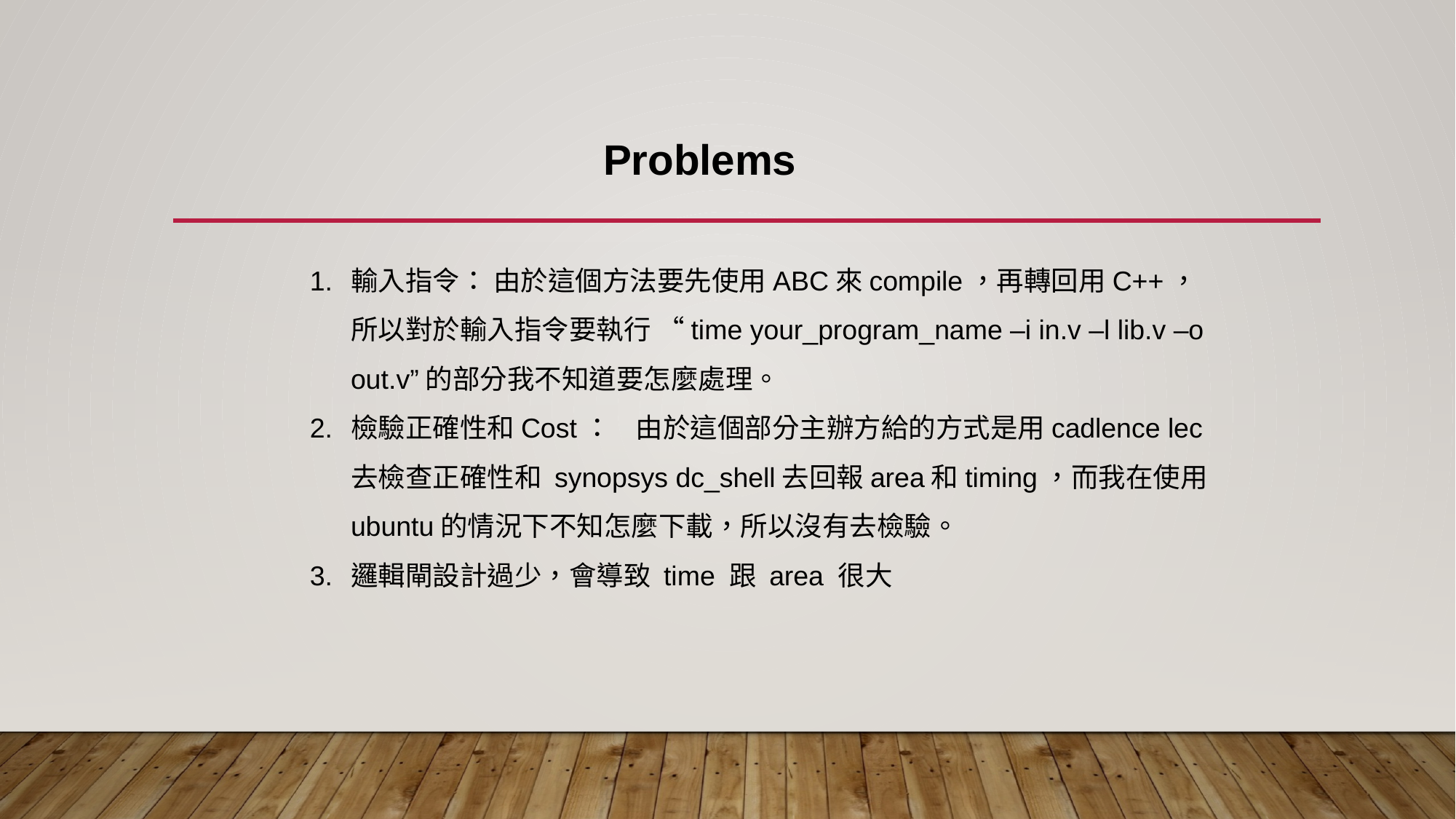

Problems
輸入指令： 由於這個方法要先使用ABC來compile，再轉回用C++，所以對於輸入指令要執行 “time your_program_name –i in.v –l lib.v –o out.v”的部分我不知道要怎麼處理。
檢驗正確性和Cost：    由於這個部分主辦方給的方式是用cadlence lec去檢查正確性和 synopsys dc_shell去回報area和timing，而我在使用ubuntu的情況下不知怎麼下載，所以沒有去檢驗。
邏輯閘設計過少，會導致 time 跟 area 很大